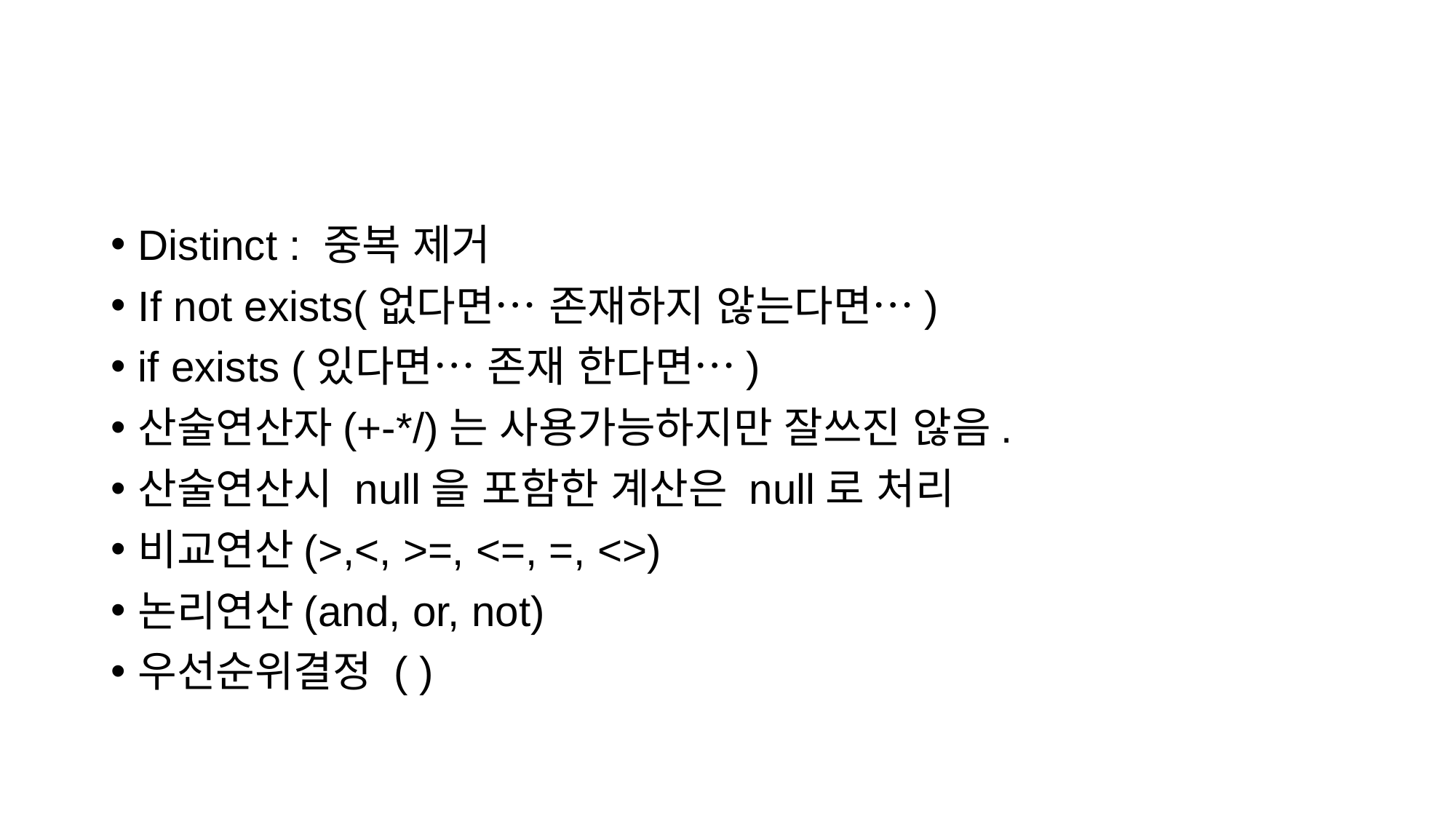

#
Distinct : 중복 제거
If not exists(없다면… 존재하지 않는다면…)
if exists (있다면… 존재 한다면…)
산술연산자(+-*/)는 사용가능하지만 잘쓰진 않음.
산술연산시 null을 포함한 계산은 null로 처리
비교연산(>,<, >=, <=, =, <>)
논리연산(and, or, not)
우선순위결정 ( )